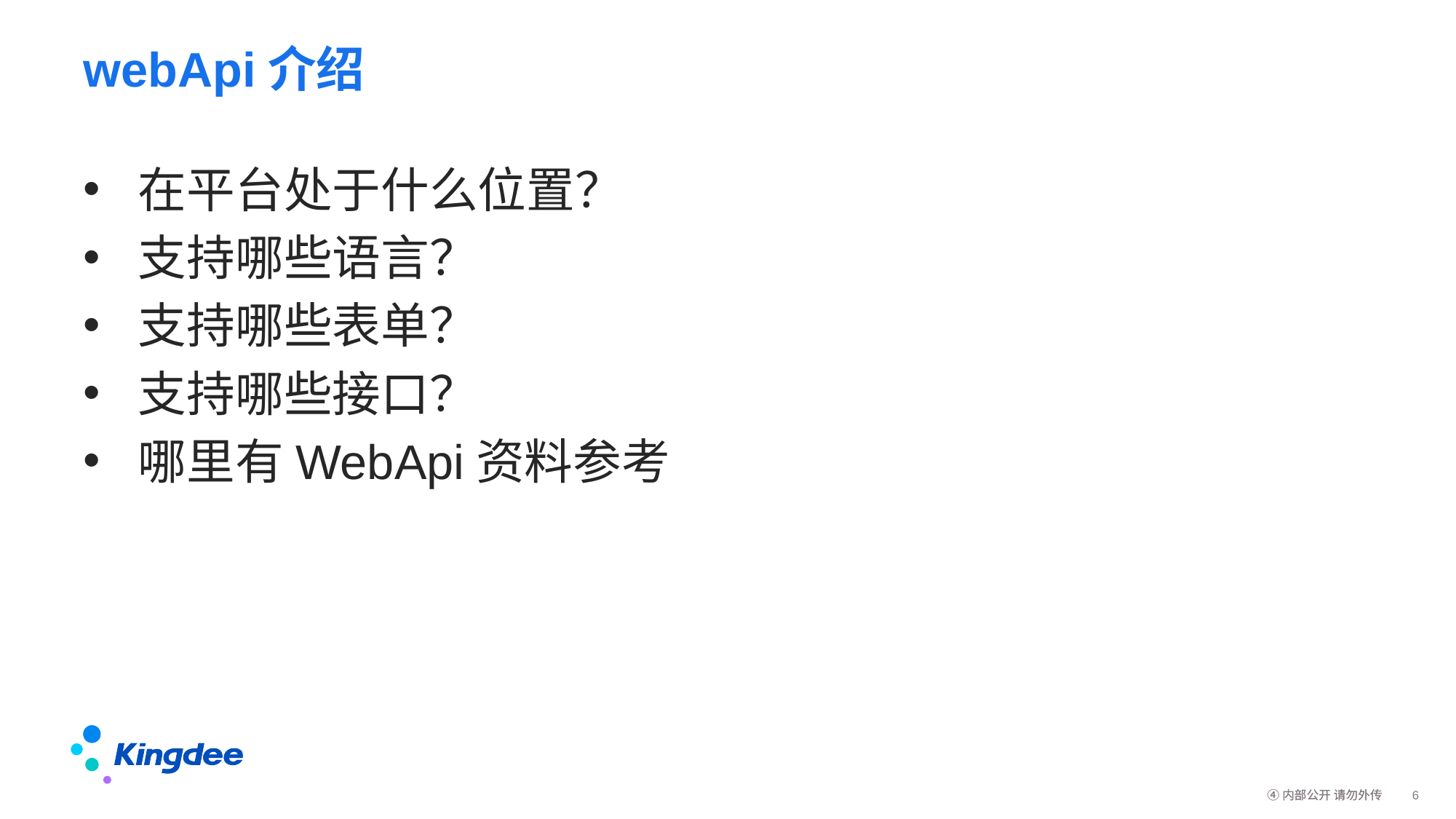

# webApi介绍
在平台处于什么位置？
支持哪些语言？
支持哪些表单？
支持哪些接口？
哪里有WebApi资料参考